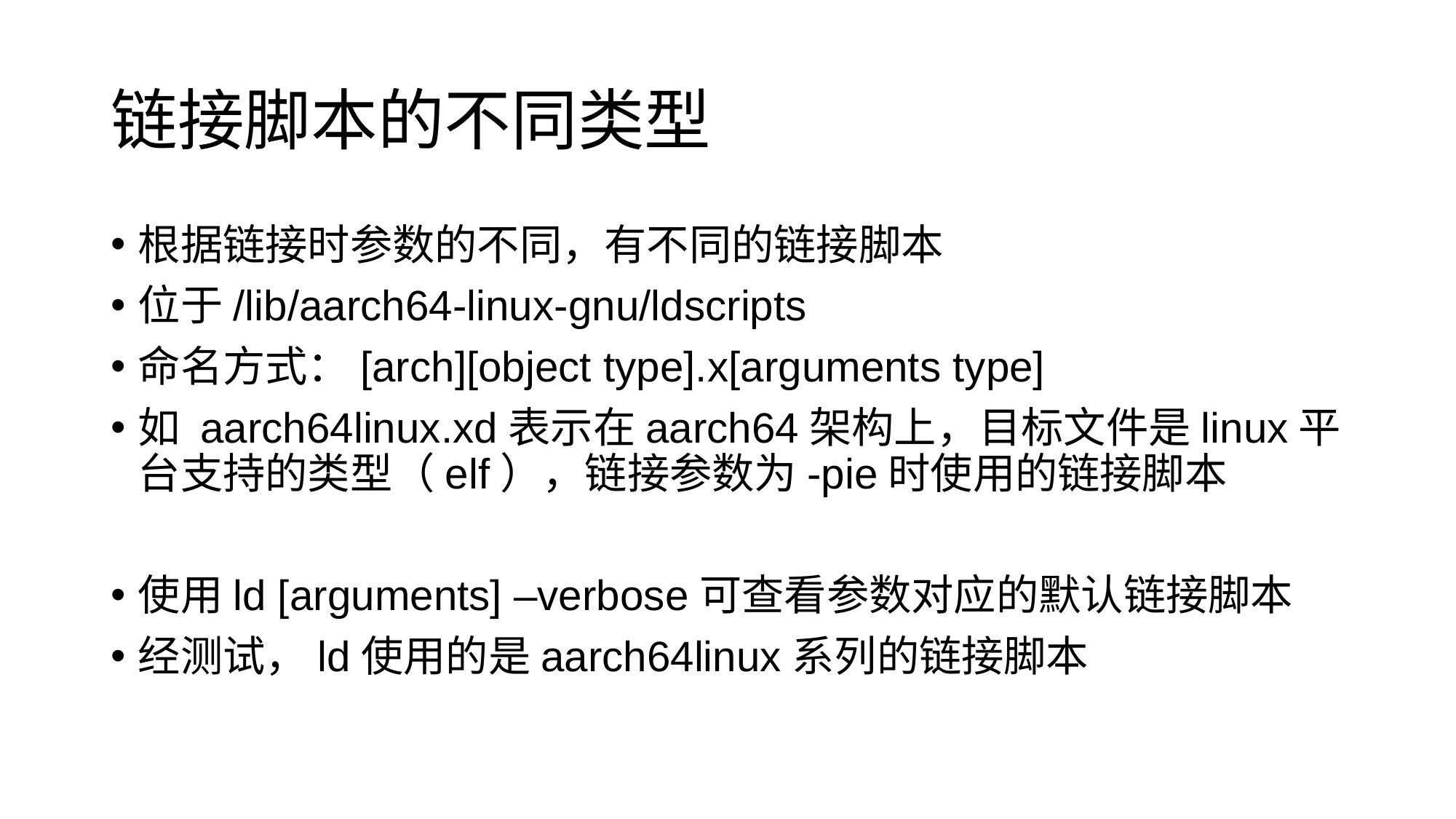

# 链接脚本的不同类型
根据链接时参数的不同，有不同的链接脚本
位于/lib/aarch64-linux-gnu/ldscripts
命名方式：[arch][object type].x[arguments type]
如 aarch64linux.xd表示在aarch64架构上，目标文件是linux平台支持的类型（elf），链接参数为-pie时使用的链接脚本

使用ld [arguments] –verbose可查看参数对应的默认链接脚本
经测试，ld使用的是aarch64linux系列的链接脚本